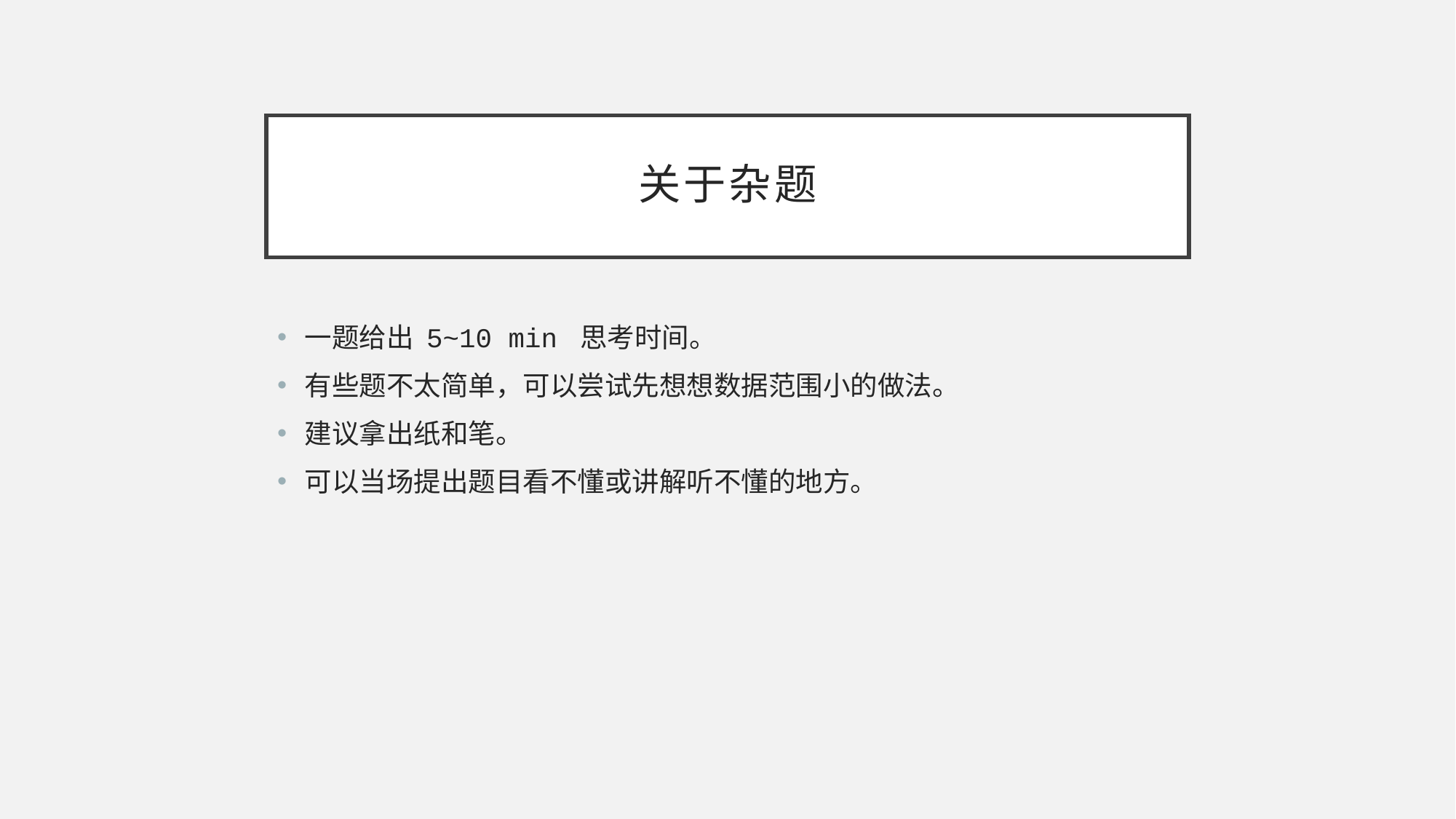

# 关于杂题
一题给出 5~10 min 思考时间。
有些题不太简单，可以尝试先想想数据范围小的做法。
建议拿出纸和笔。
可以当场提出题目看不懂或讲解听不懂的地方。